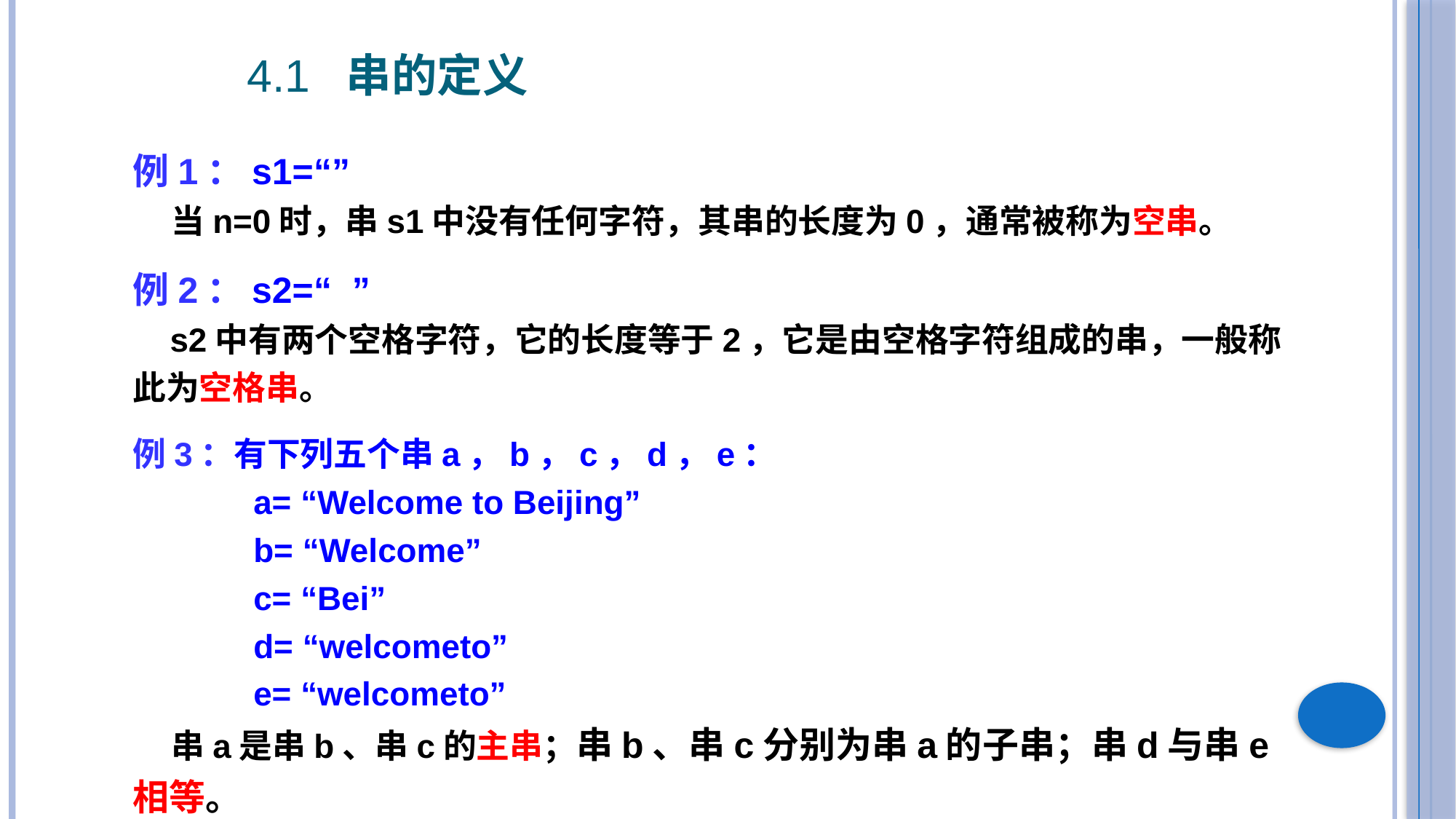

4.1  串的定义
例1：s1=“”
    当n=0时，串s1中没有任何字符，其串的长度为0，通常被称为空串。
例2：s2=“  ”
    s2中有两个空格字符，它的长度等于2，它是由空格字符组成的串，一般称此为空格串。
例3：有下列五个串a，b，c，d，e：
             a= “Welcome to Beijing”
             b= “Welcome”
             c= “Bei”
             d= “welcometo”
             e= “welcometo”
    串a是串b、串c的主串；串b、串c分别为串a的子串；串d与串e相等。